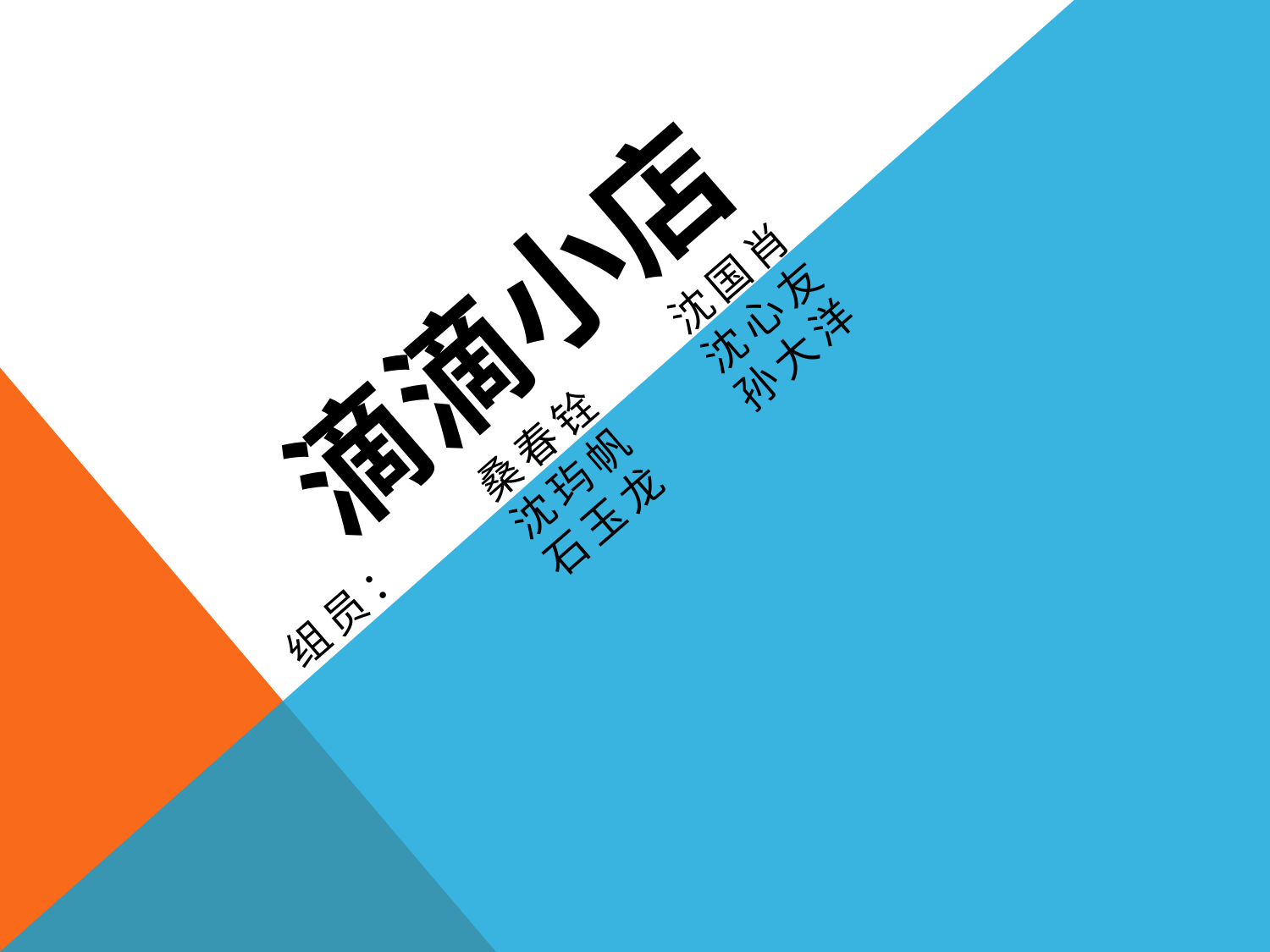

# 滴滴小店
组员：	桑春铨	沈国肖			沈玙帆	沈心友			石玉龙	孙大洋